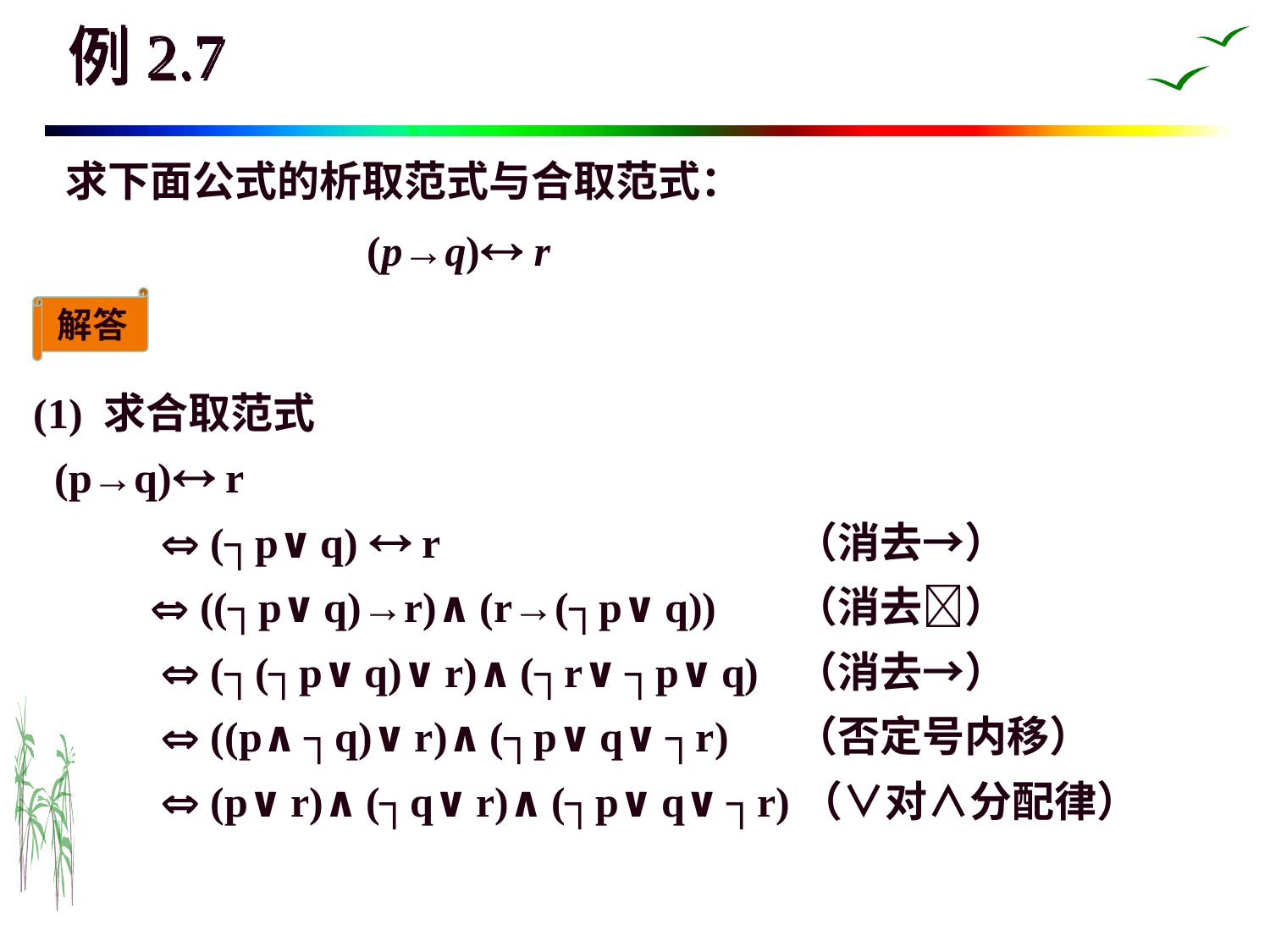

# 例2.7
求下面公式的析取范式与合取范式：
			(p→q)↔ r
解答
(1) 求合取范式
  (p→q)↔ r
	⇔ (┐p∨q) ↔ r                    	    	（消去→）
           ⇔ ((┐p∨q)→r)∧(r→(┐p∨q))   	（消去↔）
	⇔ (┐(┐p∨q)∨r)∧(┐r∨┐p∨q) 	（消去→）
	⇔ ((p∧┐q)∨r)∧(┐p∨q∨┐r)    	（否定号内移）
 	⇔ (p∨r)∧(┐q∨r)∧(┐p∨q∨┐r)（∨对∧分配律）